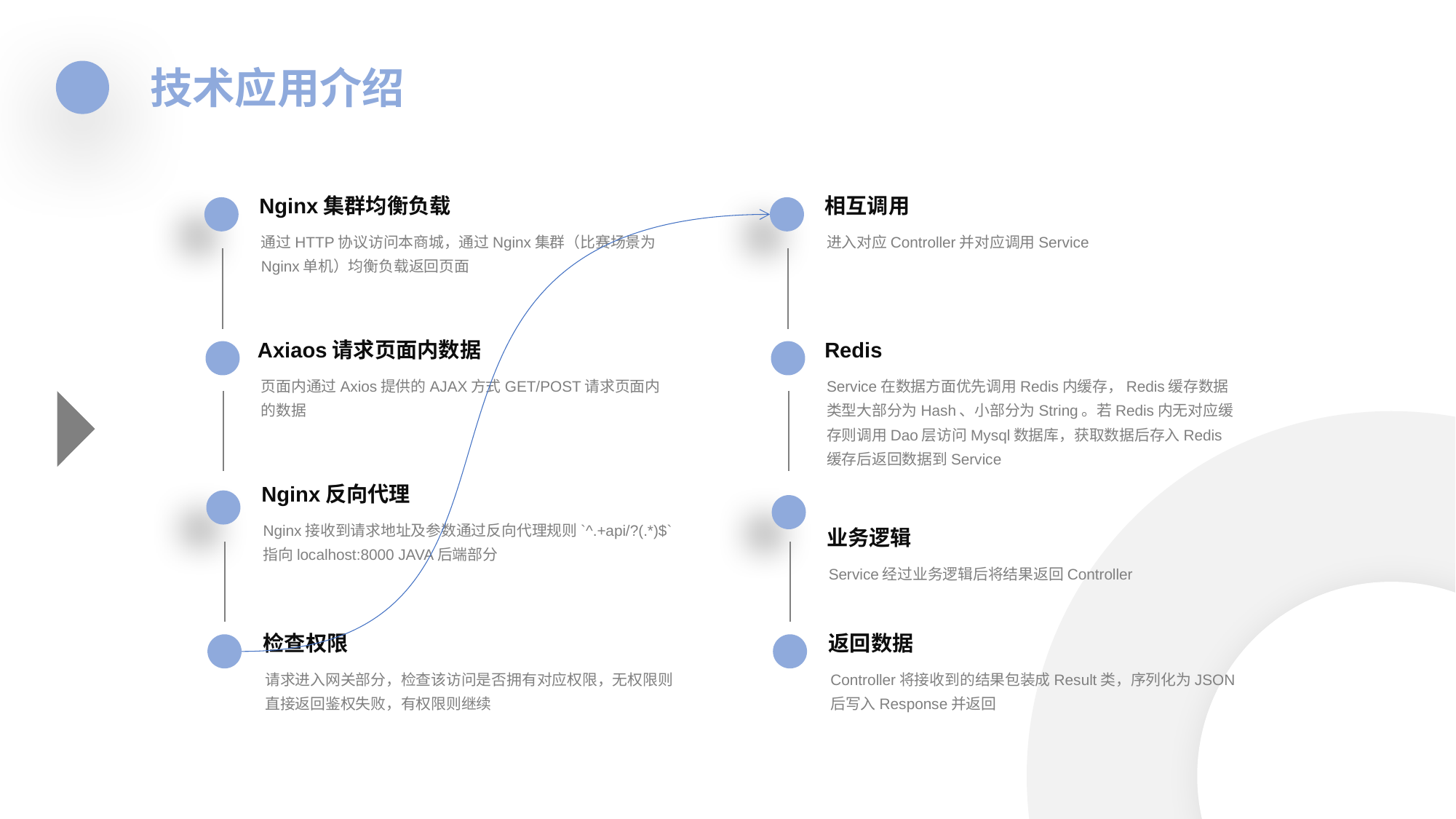

技术应用介绍

Nginx集群均衡负载
相互调用

通过HTTP协议访问本商城，通过Nginx集群（比赛场景为Nginx单机）均衡负载返回页面
进入对应Controller并对应调用Service
Axiaos请求页面内数据
Redis

页面内通过Axios提供的AJAX方式GET/POST请求页面内的数据
Service在数据方面优先调用Redis内缓存，Redis缓存数据类型大部分为Hash、小部分为String。若Redis内无对应缓存则调用Dao层访问Mysql数据库，获取数据后存入Redis缓存后返回数据到Service

Nginx反向代理

Nginx接收到请求地址及参数通过反向代理规则`^.+api/?(.*)$`指向localhost:8000 JAVA后端部分
业务逻辑
Service经过业务逻辑后将结果返回Controller

检查权限
返回数据

请求进入网关部分，检查该访问是否拥有对应权限，无权限则直接返回鉴权失败，有权限则继续
Controller将接收到的结果包装成Result类，序列化为JSON后写入Response并返回